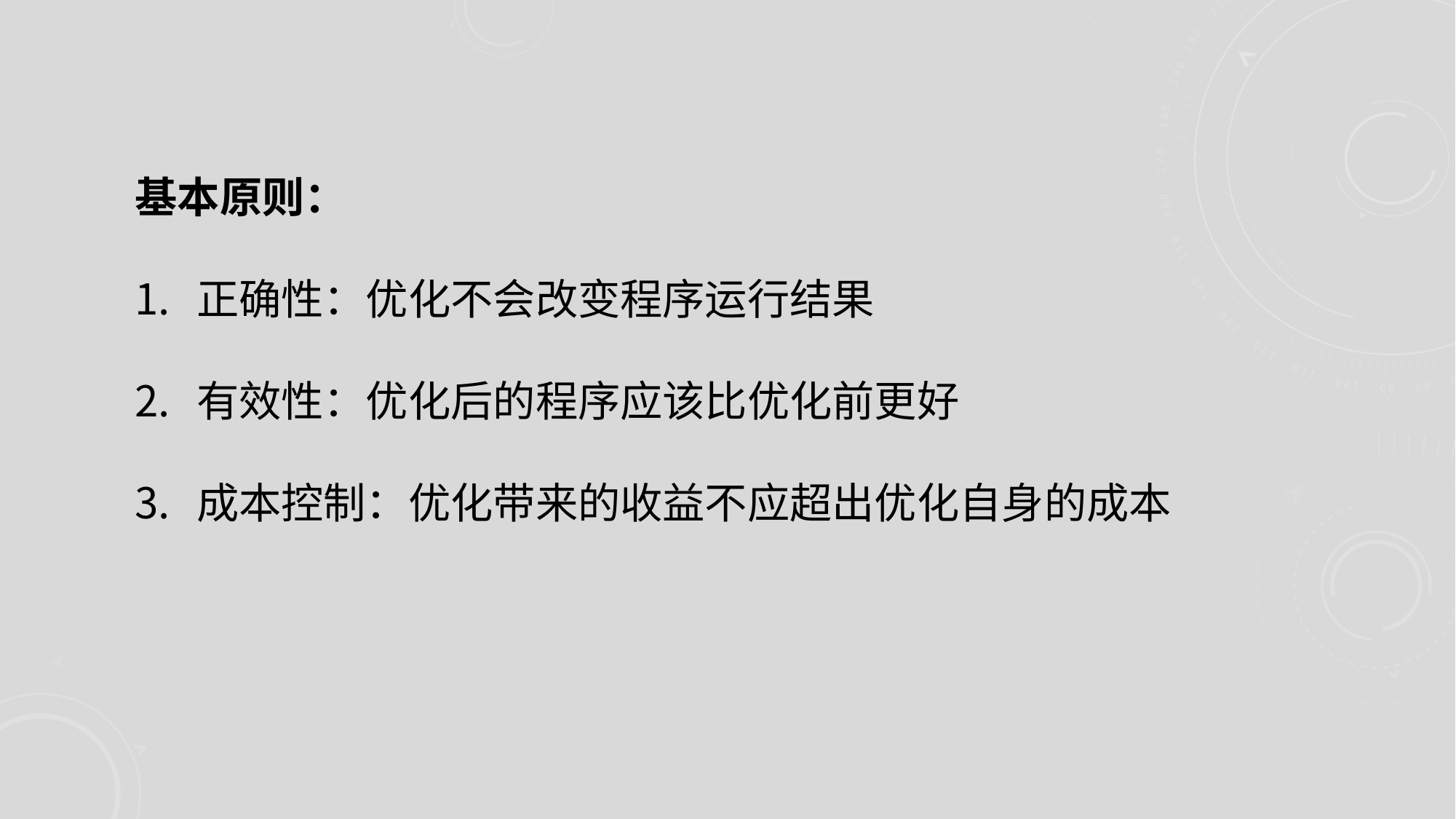

基本原则：

正确性：优化不会改变程序运行结果

有效性：优化后的程序应该比优化前更好

成本控制：优化带来的收益不应超出优化自身的成本